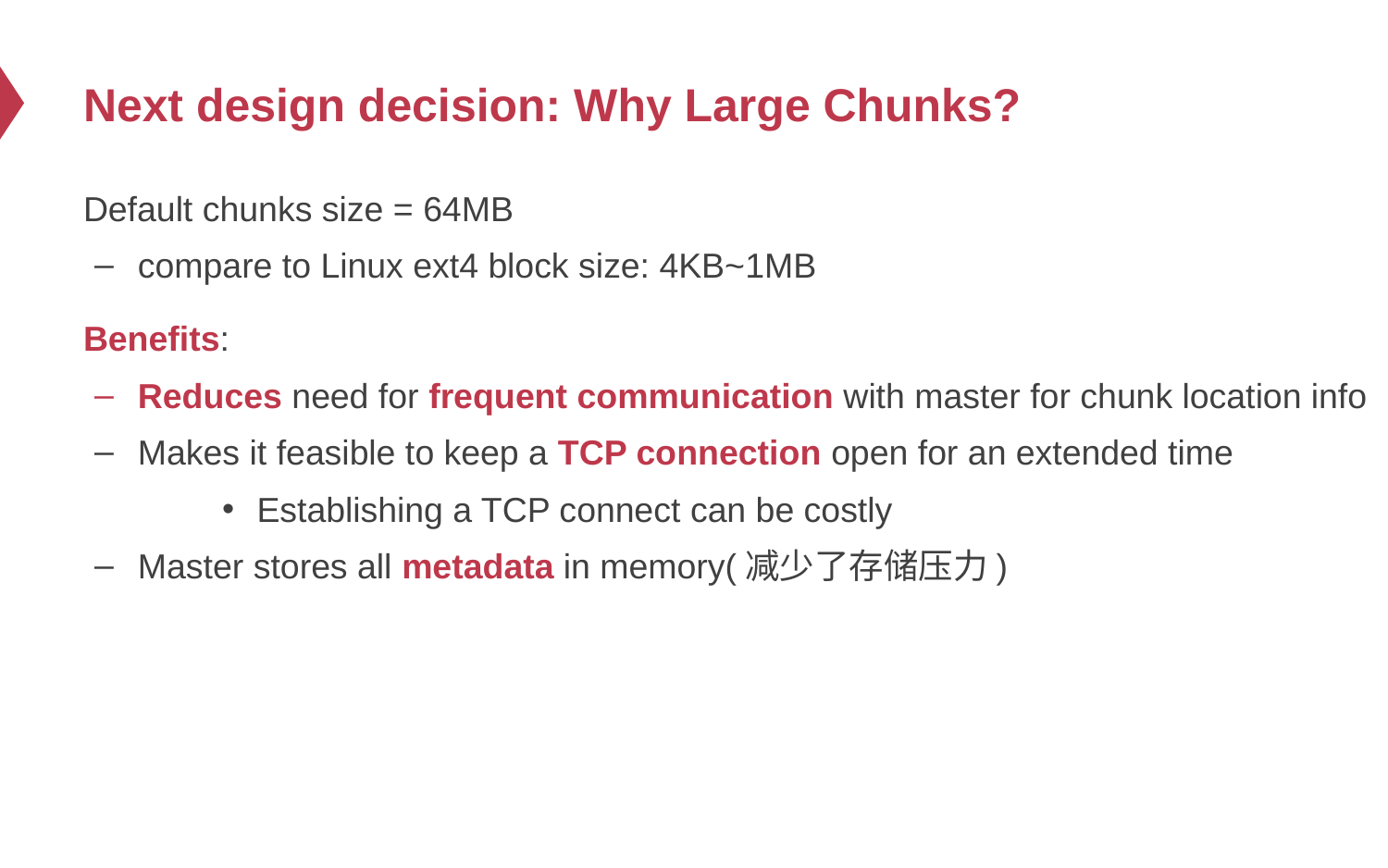

# Next design decision: Why Large Chunks?
Default chunks size = 64MB
compare to Linux ext4 block size: 4KB~1MB
Benefits:
Reduces need for frequent communication with master for chunk location info
Makes it feasible to keep a TCP connection open for an extended time
Establishing a TCP connect can be costly
Master stores all metadata in memory(减少了存储压力)

50